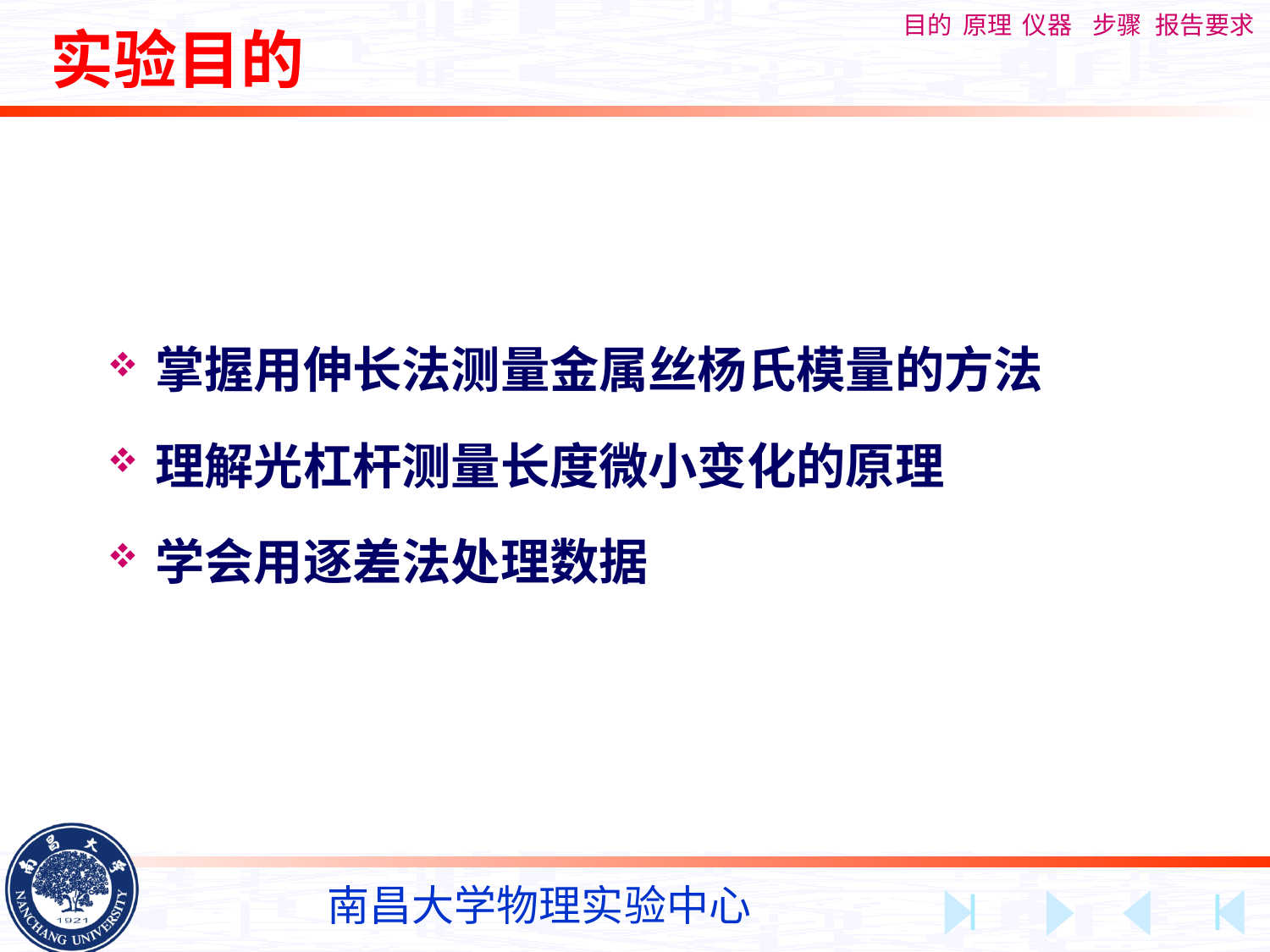

实验目的
掌握用伸长法测量金属丝杨氏模量的方法
理解光杠杆测量长度微小变化的原理
学会用逐差法处理数据